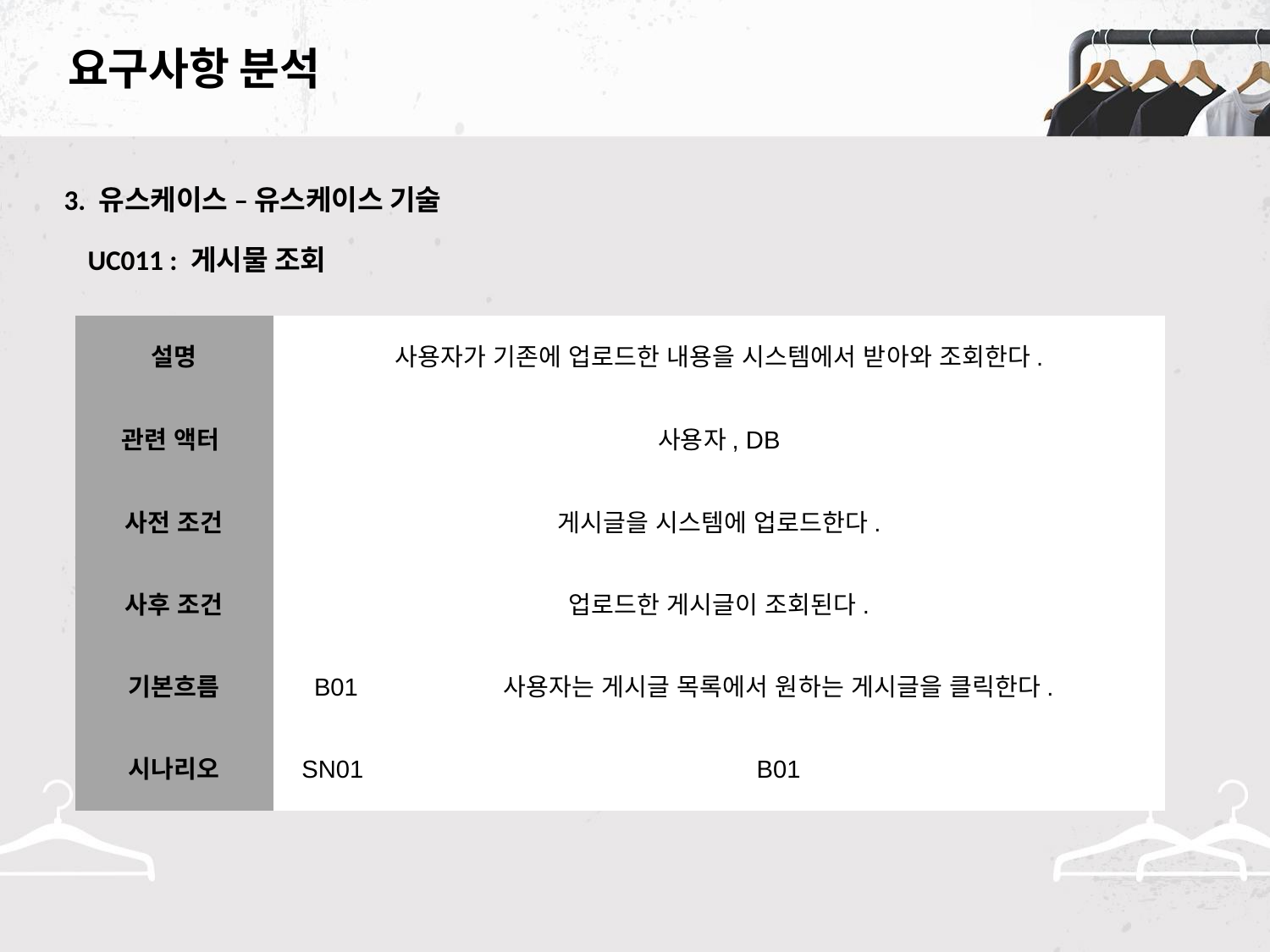

# 요구사항 분석
3. 유스케이스 – 유스케이스 기술
UC011 : 게시물 조회
| 설명 | 사용자가 기존에 업로드한 내용을 시스템에서 받아와 조회한다. |  |
| --- | --- | --- |
| 관련 액터 | 사용자, DB |  |
| 사전 조건 | 게시글을 시스템에 업로드한다. |  |
| 사후 조건 | 업로드한 게시글이 조회된다. |  |
| 기본흐름 | B01 | 사용자는 게시글 목록에서 원하는 게시글을 클릭한다. |
| 시나리오 | SN01 | B01 |